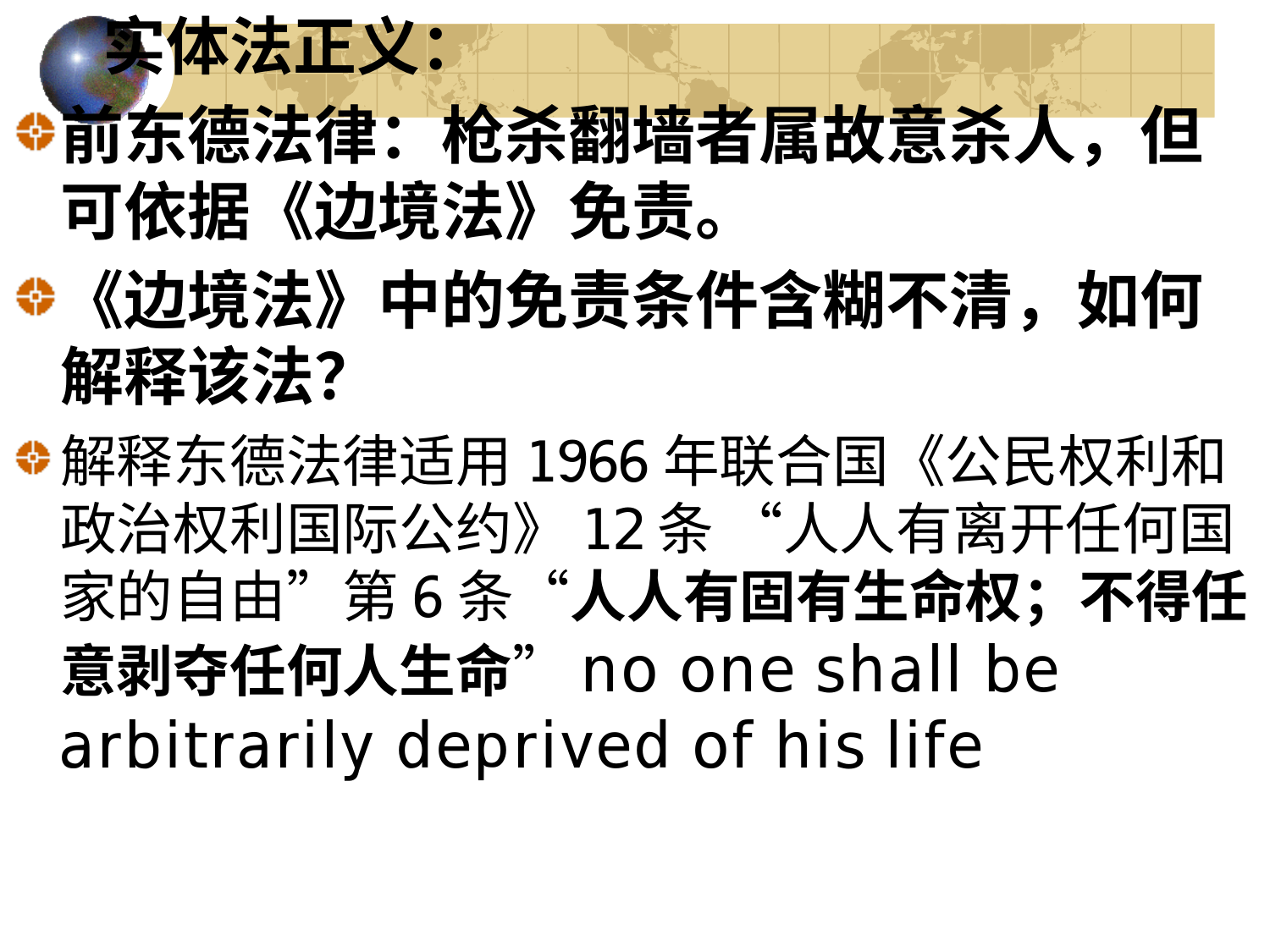

实体法正义：
前东德法律：枪杀翻墙者属故意杀人，但可依据《边境法》免责。
《边境法》中的免责条件含糊不清，如何解释该法？
解释东德法律适用1966年联合国《公民权利和政治权利国际公约》12条 “人人有离开任何国家的自由”第6条“人人有固有生命权；不得任意剥夺任何人生命”no one shall be arbitrarily deprived of his life